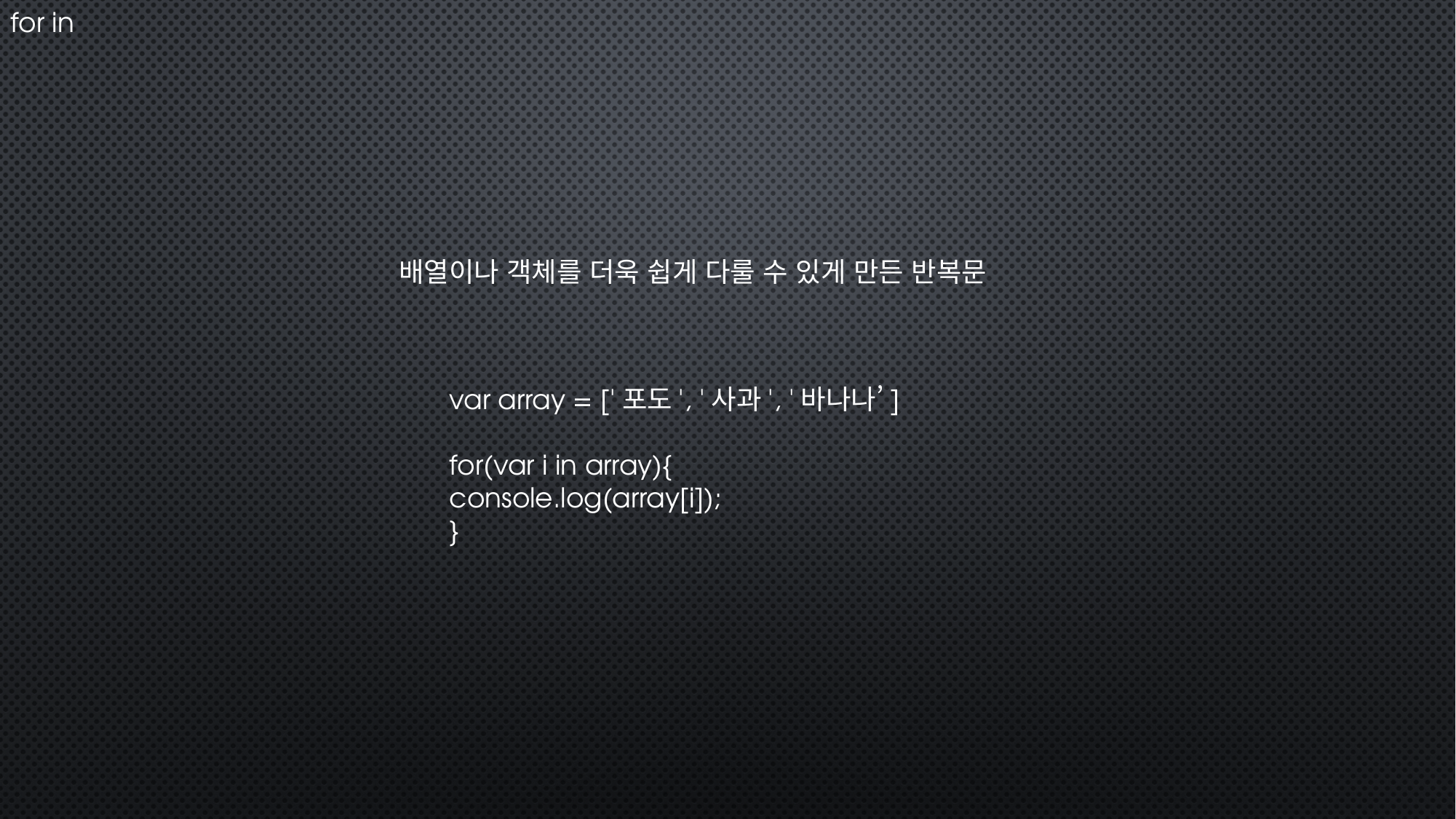

for in
배열이나 객체를 더욱 쉽게 다룰 수 있게 만든 반복문
var array = ['포도', '사과', '바나나’]

for(var i in array){	console.log(array[i]);
}